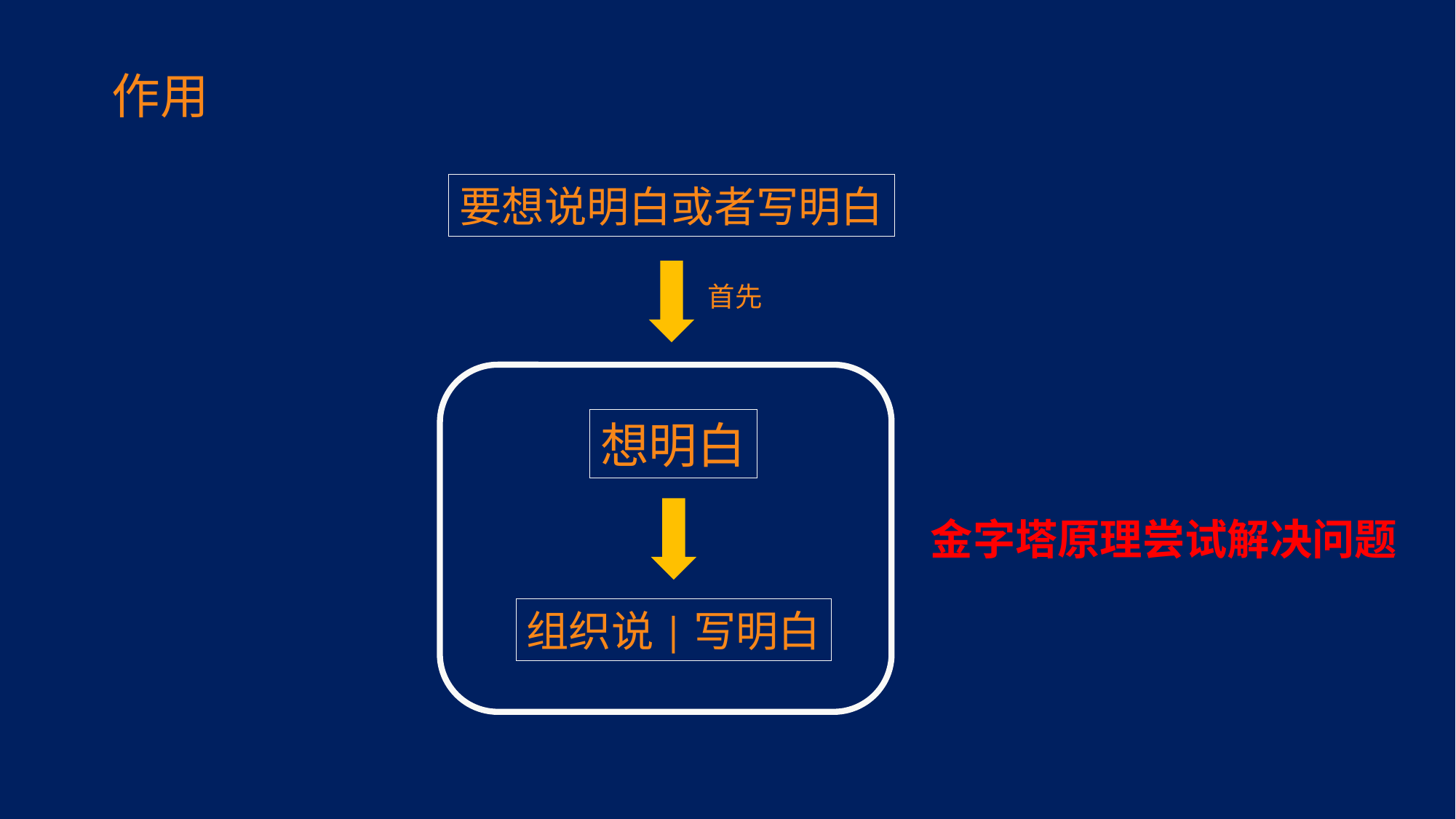

作用
要想说明白或者写明白

首先

想明白

金字塔原理尝试解决问题
组织说|写明白